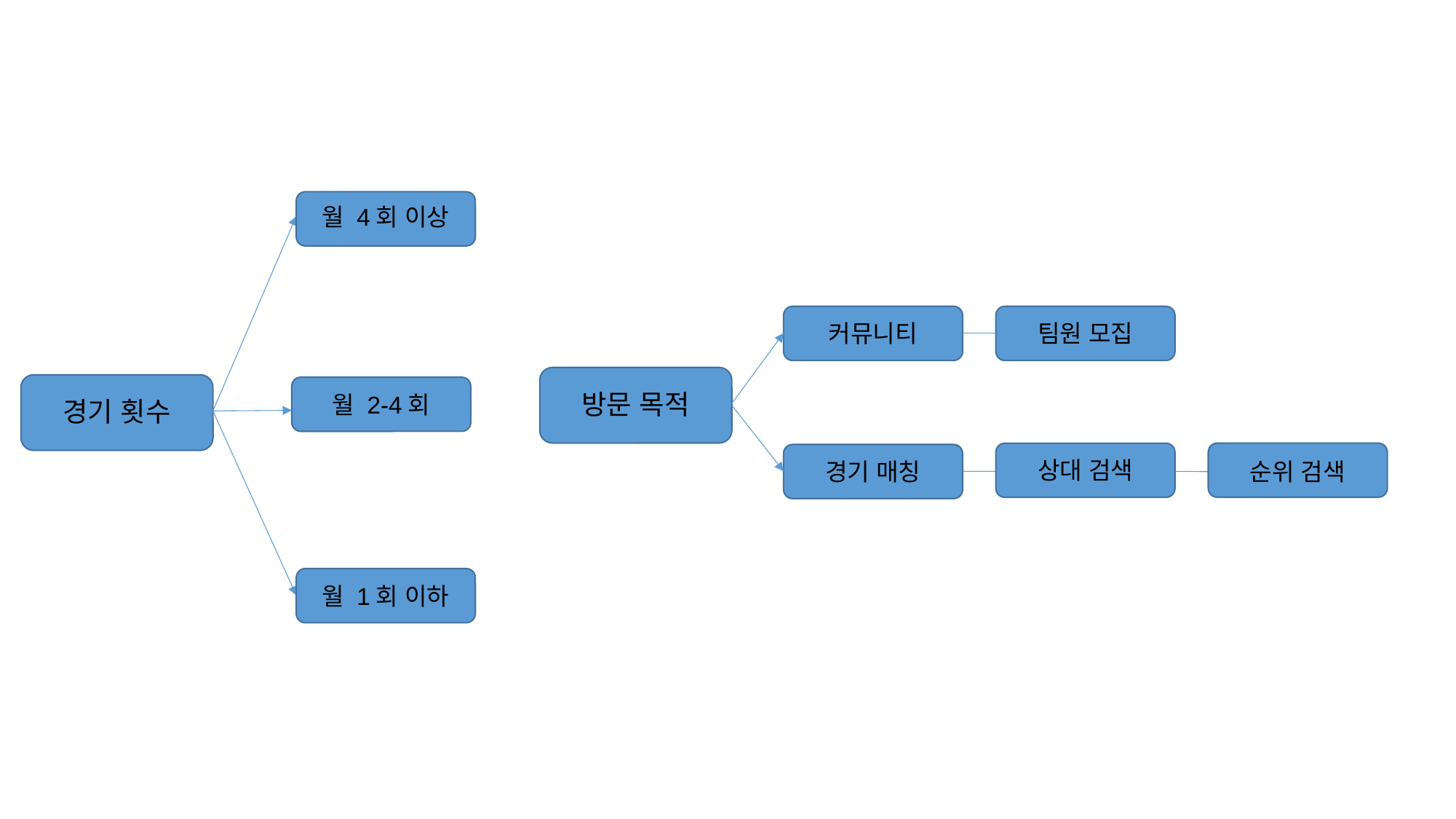

월 4회 이상

커뮤니티
팀원 모집

방문 목적
월 2-4회
경기 횟수

상대 검색
경기 매칭
순위 검색

월 1회 이하